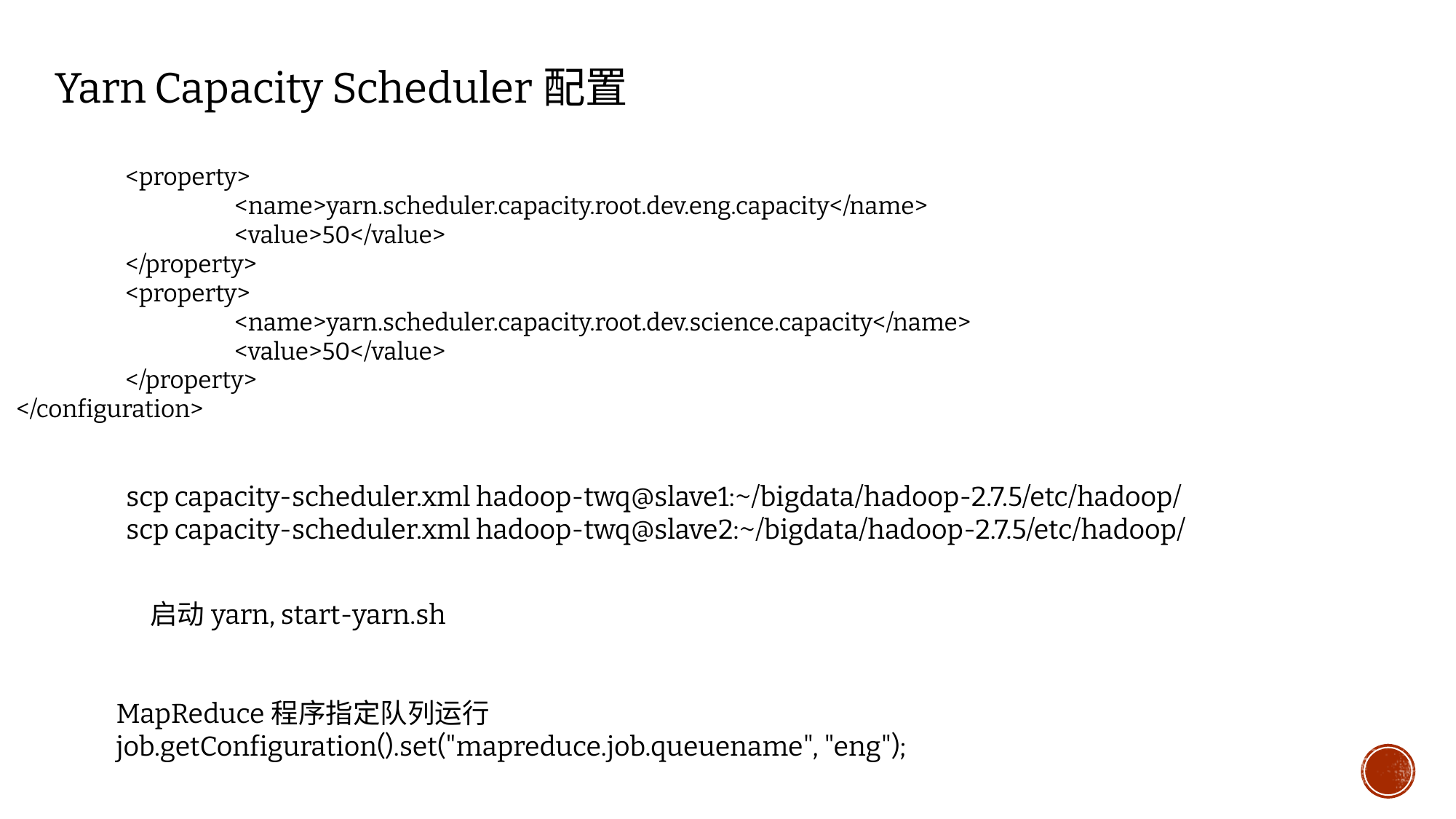

Yarn Capacity Scheduler配置

	<property>
		<name>yarn.scheduler.capacity.root.dev.eng.capacity</name>
		<value>50</value>
	</property>
	<property>
		<name>yarn.scheduler.capacity.root.dev.science.capacity</name>
		<value>50</value>
	</property>
</configuration>

scp capacity-scheduler.xml hadoop-twq@slave1:~/bigdata/hadoop-2.7.5/etc/hadoop/
scp capacity-scheduler.xml hadoop-twq@slave2:~/bigdata/hadoop-2.7.5/etc/hadoop/
启动yarn, start-yarn.sh
MapReduce程序指定队列运行
job.getConfiguration().set("mapreduce.job.queuename", "eng");